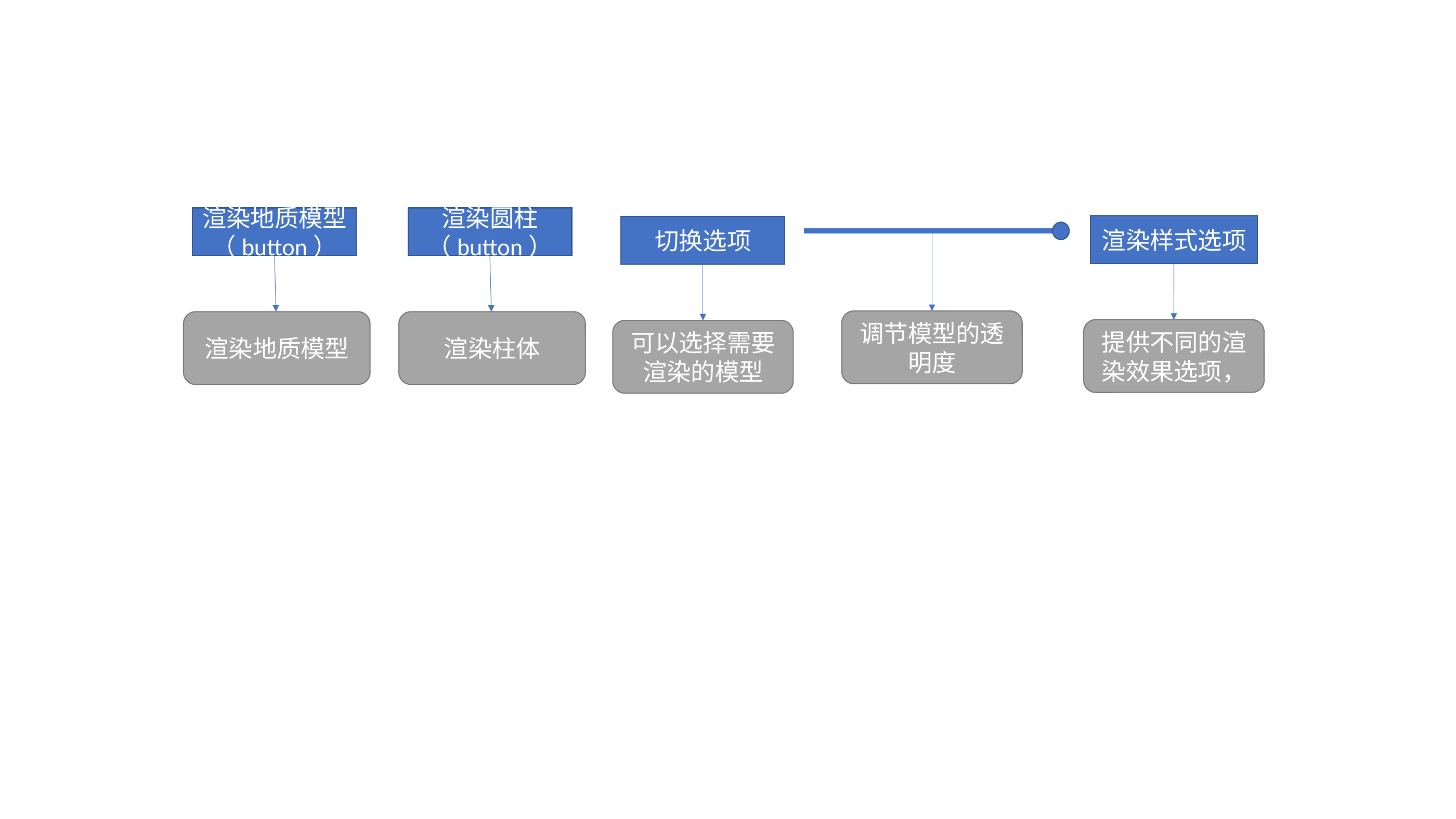

渲染地质模型（button）
渲染圆柱（button）
渲染样式选项
切换选项

调节模型的透明度
渲染地质模型
渲染柱体
提供不同的渲染效果选项，
可以选择需要渲染的模型